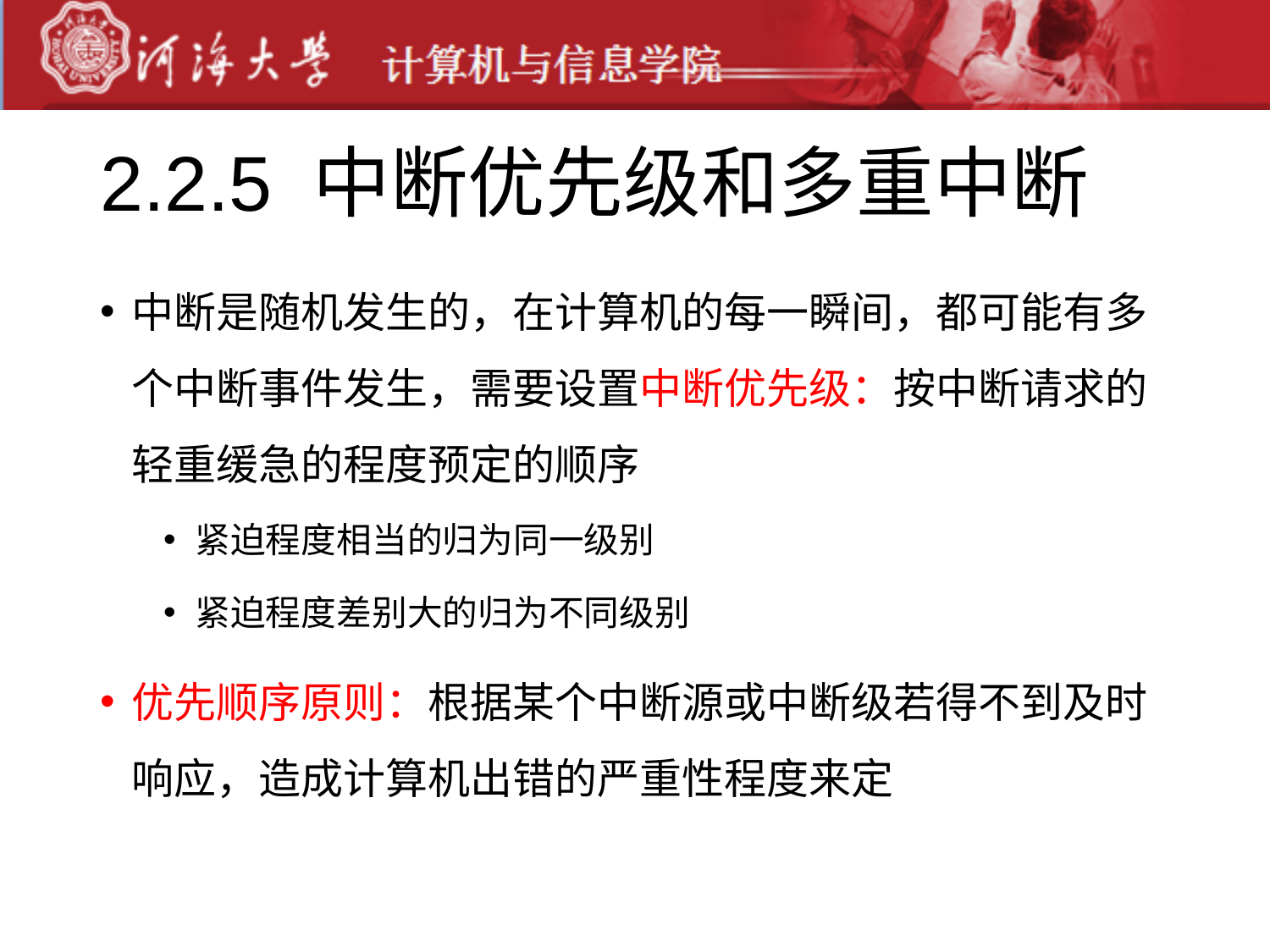

# 2.2.5 中断优先级和多重中断
中断是随机发生的，在计算机的每一瞬间，都可能有多个中断事件发生，需要设置中断优先级：按中断请求的轻重缓急的程度预定的顺序
紧迫程度相当的归为同一级别
紧迫程度差别大的归为不同级别
优先顺序原则：根据某个中断源或中断级若得不到及时响应，造成计算机出错的严重性程度来定